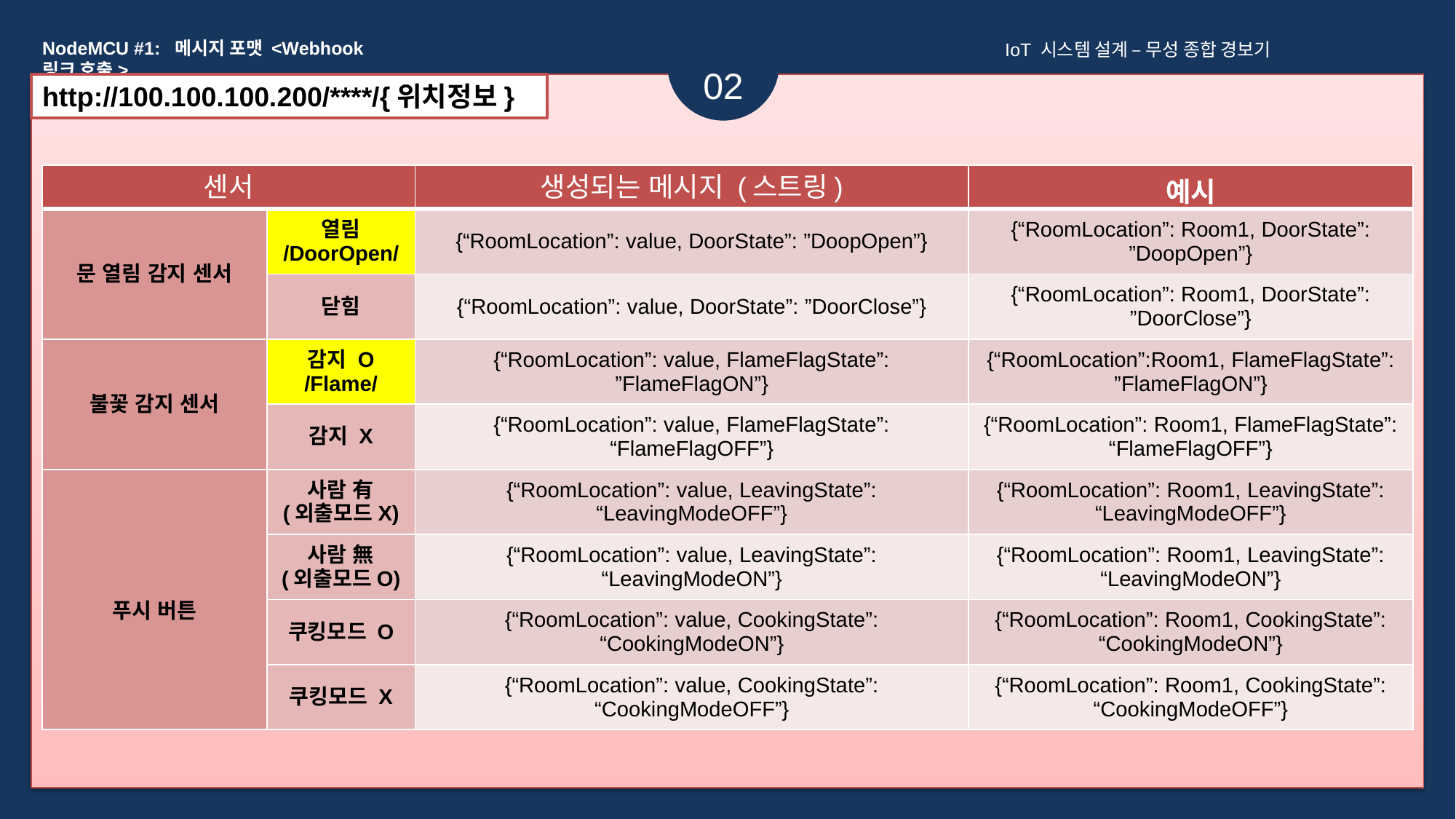

NodeMCU #1:  메시지 포맷 <Webhook 링크 호출>
IoT 시스템 설계 – 무성 종합 경보기
02

http://100.100.100.200/****/{위치정보}
| 센서 |  | 생성되는 메시지 (스트링) | 예시 |
| --- | --- | --- | --- |
| 문 열림 감지 센서 | 열림 /DoorOpen/ | {“RoomLocation”: value, DoorState”: ”DoopOpen”} | {“RoomLocation”: Room1, DoorState”: ”DoopOpen”} |
|  | 닫힘 | {“RoomLocation”: value, DoorState”: ”DoorClose”} | {“RoomLocation”: Room1, DoorState”: ”DoorClose”} |
| 불꽃 감지 센서 | 감지 O /Flame/ | {“RoomLocation”: value, FlameFlagState”: ”FlameFlagON”} | {“RoomLocation”:Room1, FlameFlagState”: ”FlameFlagON”} |
|  | 감지 X | {“RoomLocation”: value, FlameFlagState”: “FlameFlagOFF”} | {“RoomLocation”: Room1, FlameFlagState”: “FlameFlagOFF”} |
| 푸시 버튼 | 사람 有 (외출모드X) | {“RoomLocation”: value, LeavingState”: “LeavingModeOFF”} | {“RoomLocation”: Room1, LeavingState”: “LeavingModeOFF”} |
|  | 사람 無 (외출모드O) | {“RoomLocation”: value, LeavingState”: “LeavingModeON”} | {“RoomLocation”: Room1, LeavingState”: “LeavingModeON”} |
|  | 쿠킹모드 O | {“RoomLocation”: value, CookingState”: “CookingModeON”} | {“RoomLocation”: Room1, CookingState”: “CookingModeON”} |
|  | 쿠킹모드 X | {“RoomLocation”: value, CookingState”: “CookingModeOFF”} | {“RoomLocation”: Room1, CookingState”: “CookingModeOFF”} |